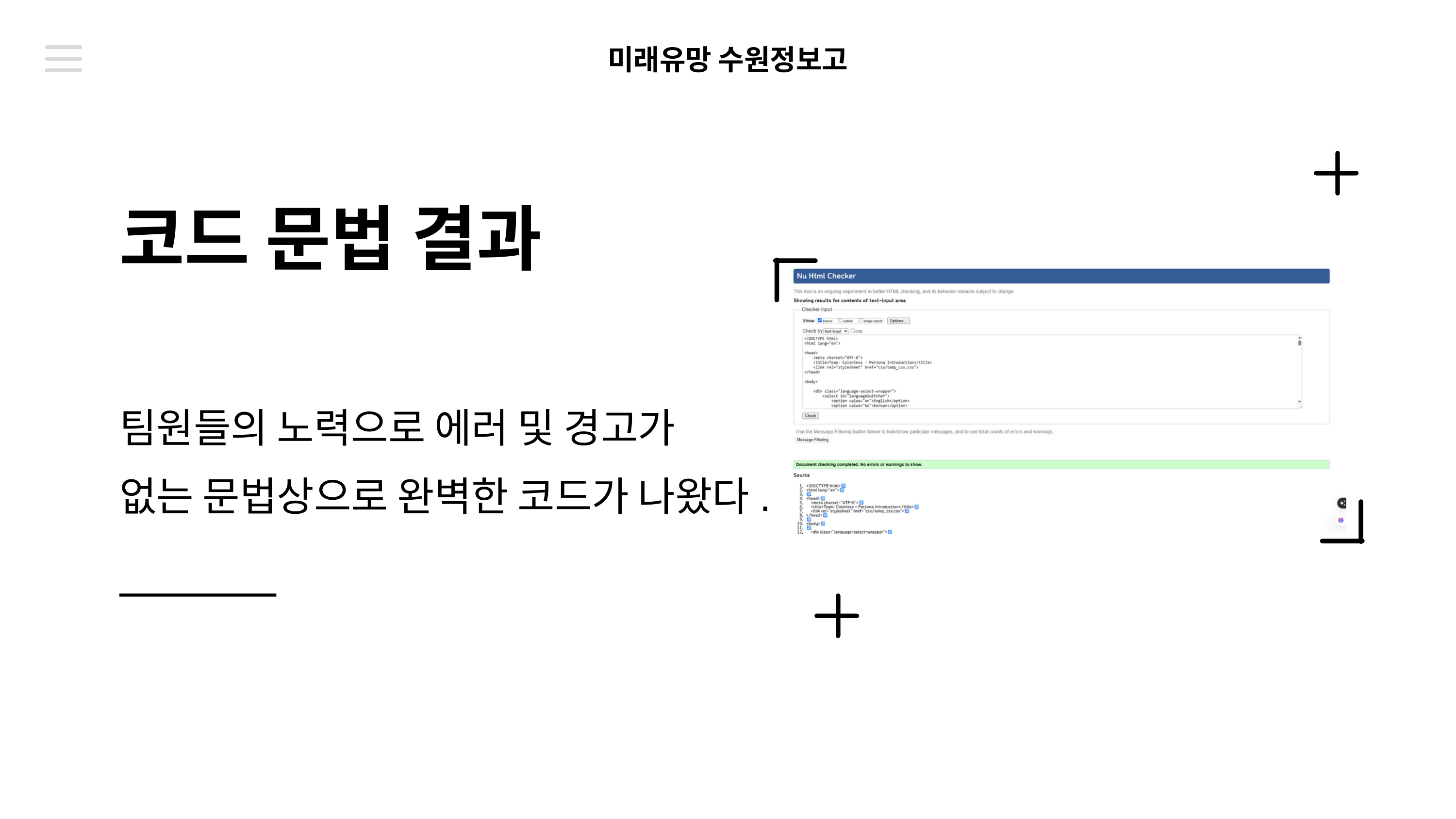

미래유망 수원정보고

코드 문법 결과

팀원들의 노력으로 에러 및 경고가
없는 문법상으로 완벽한 코드가 나왔다.